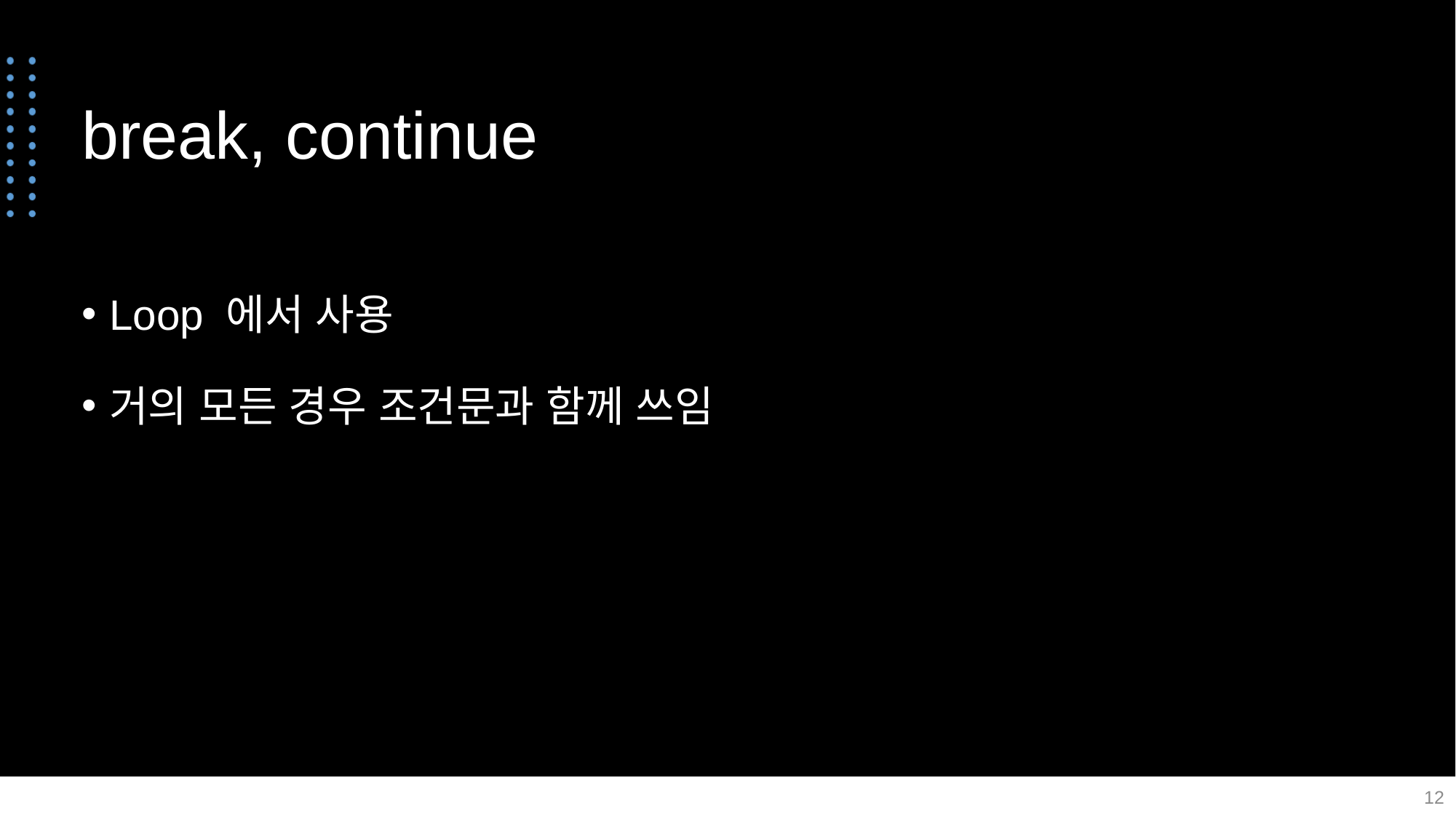

# break, continue
Loop 에서 사용
거의 모든 경우 조건문과 함께 쓰임

12